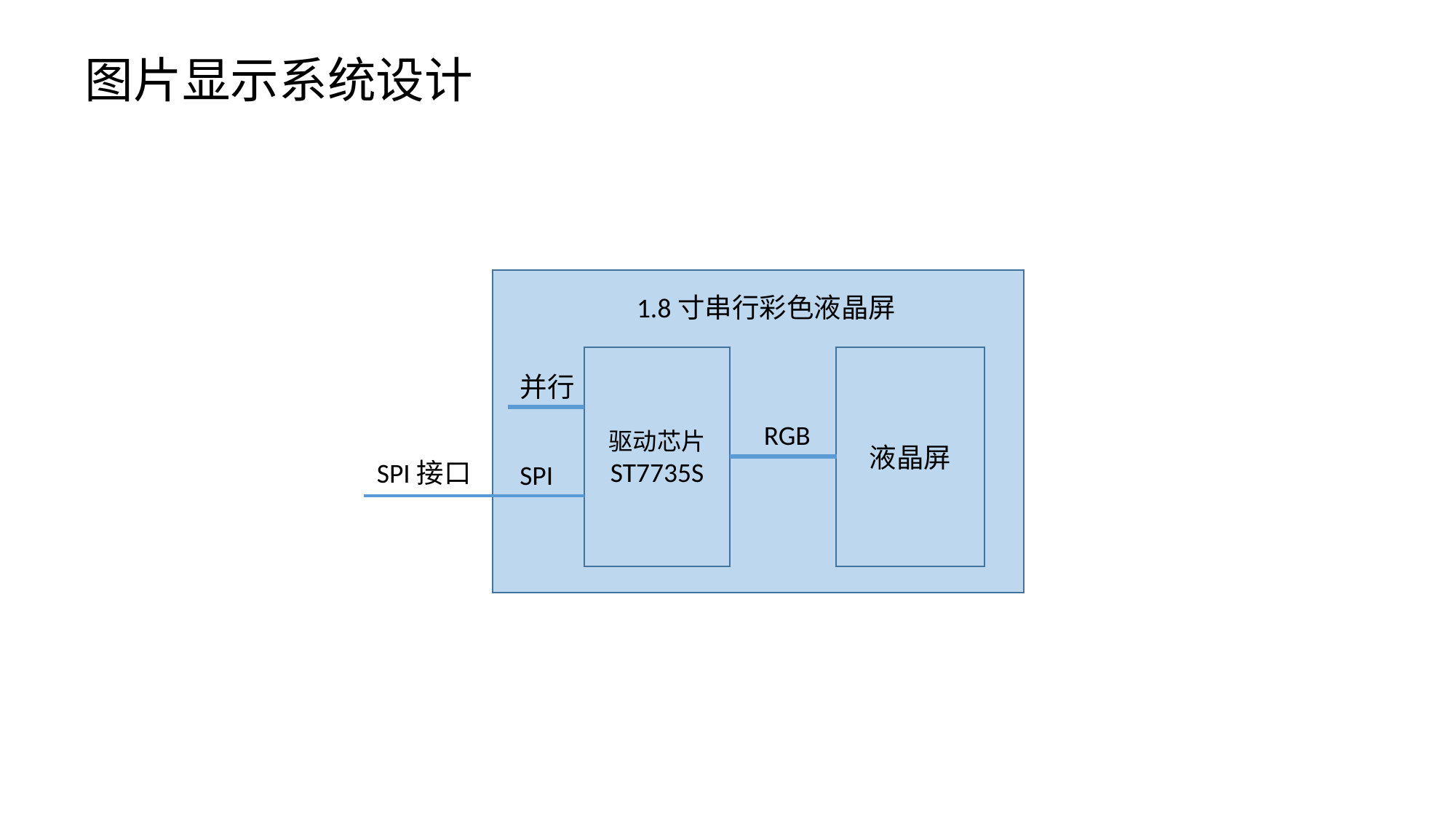

图片显示系统设计

1.8寸串行彩色液晶屏
驱动芯片
ST7735S
液晶屏
并行
RGB
SPI接口
SPI